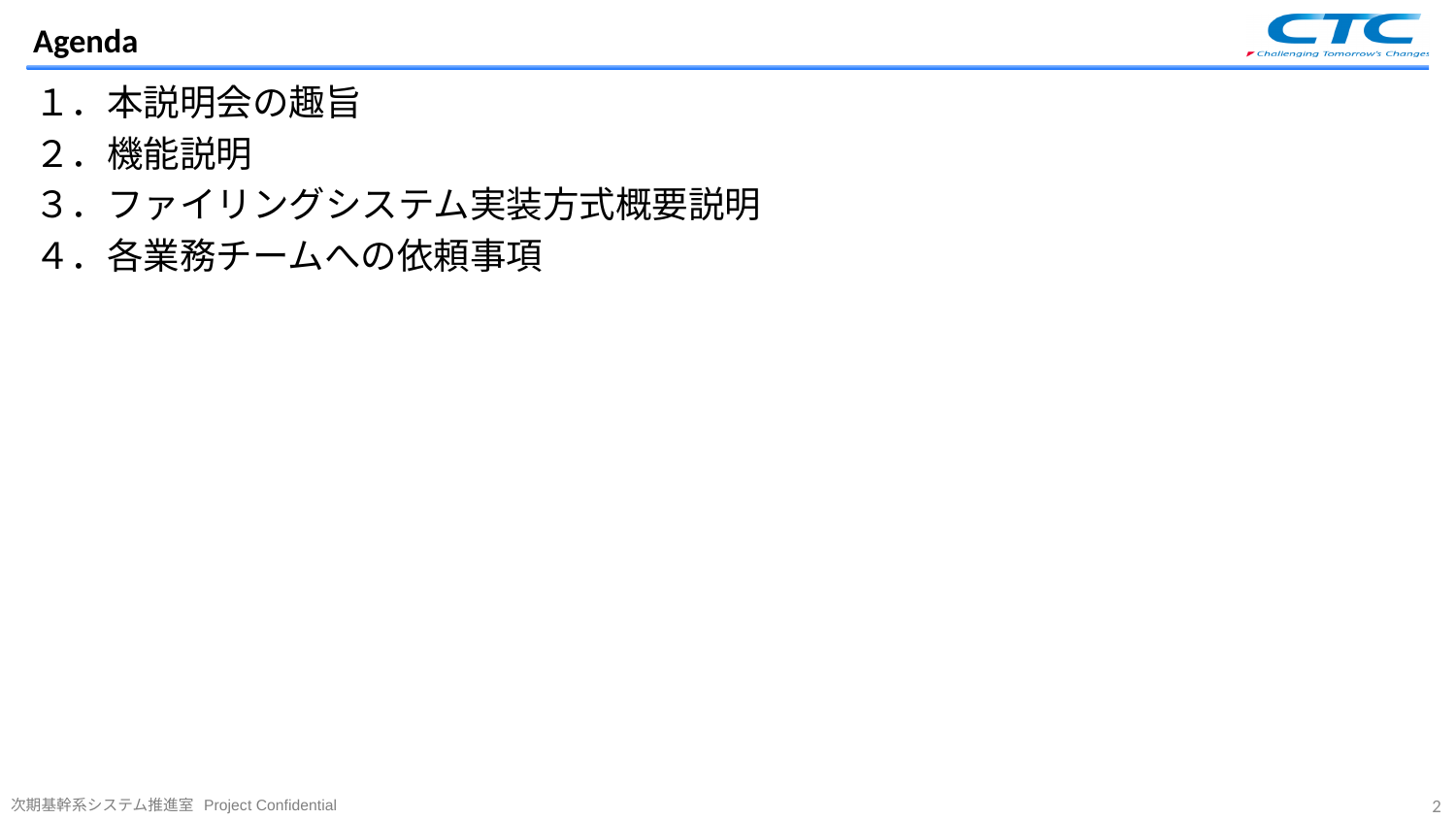

# Agenda
１．本説明会の趣旨
２．機能説明
３．ファイリングシステム実装方式概要説明
４．各業務チームへの依頼事項
2